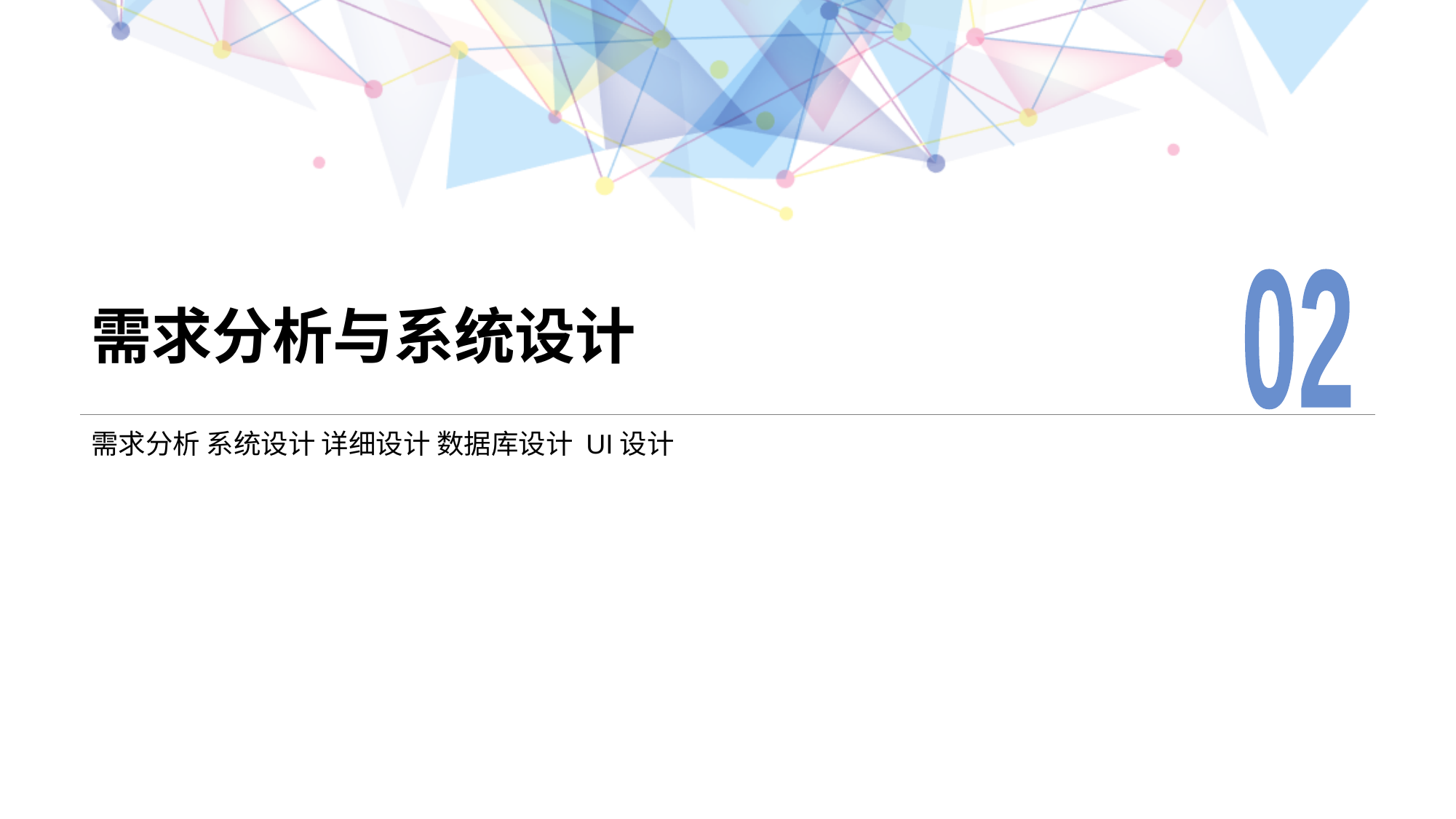

# 需求分析与系统设计
02
需求分析 系统设计 详细设计 数据库设计 UI设计